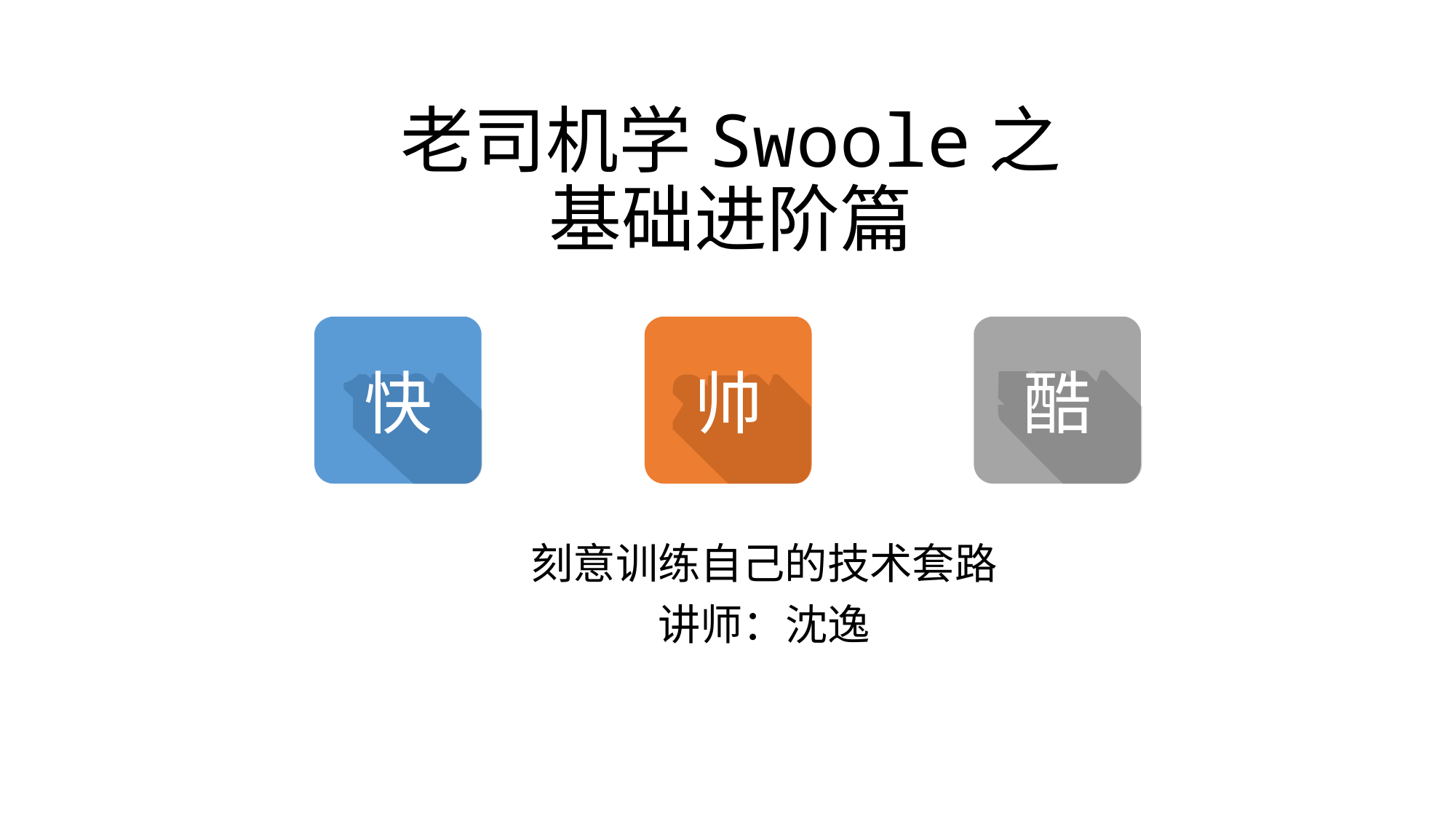

老司机学Swoole之
基础进阶篇

快
帅
酷

刻意训练自己的技术套路
讲师：沈逸